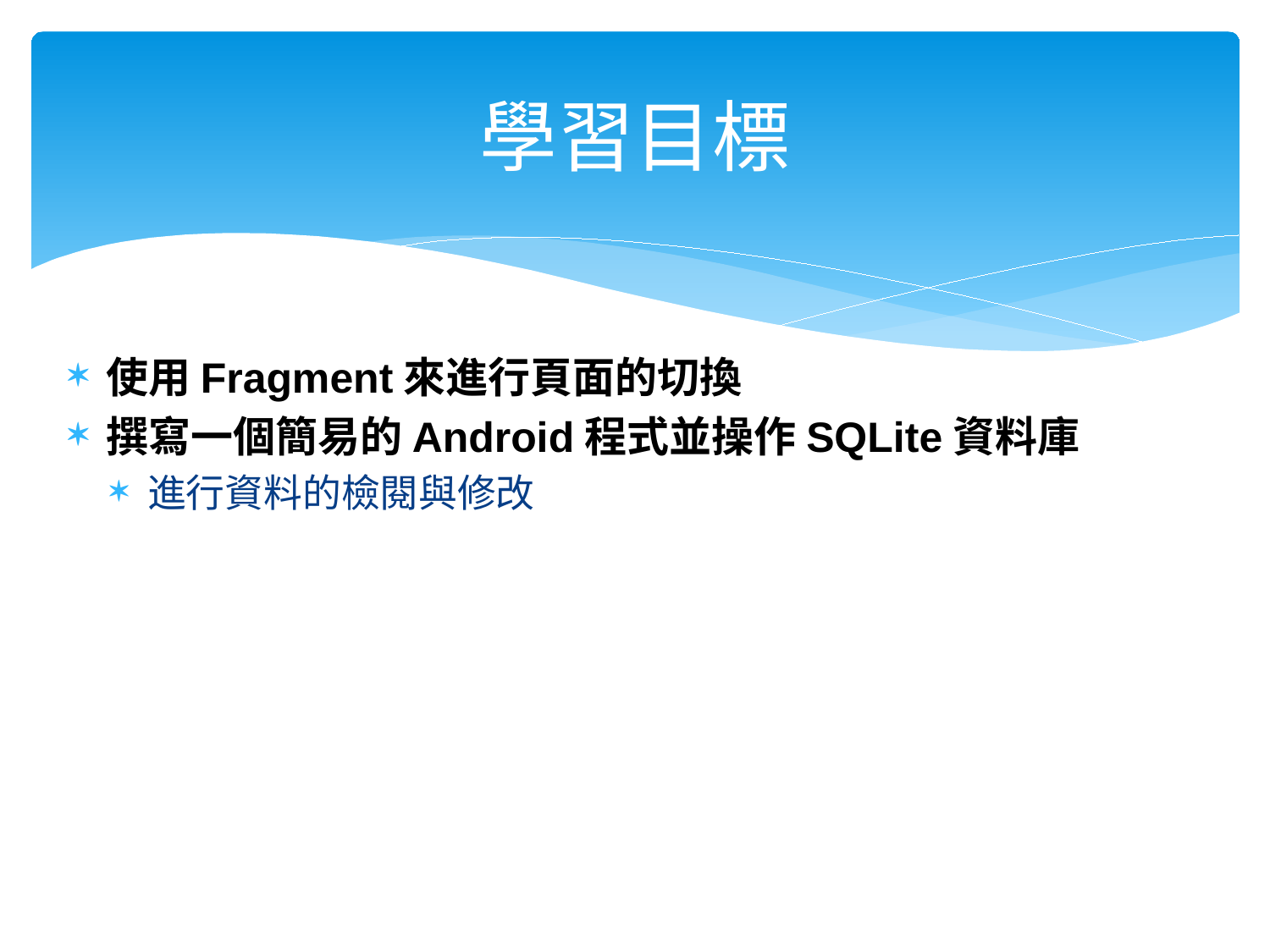

# 學習目標
使用Fragment來進行頁面的切換
撰寫一個簡易的Android程式並操作SQLite資料庫
進行資料的檢閱與修改